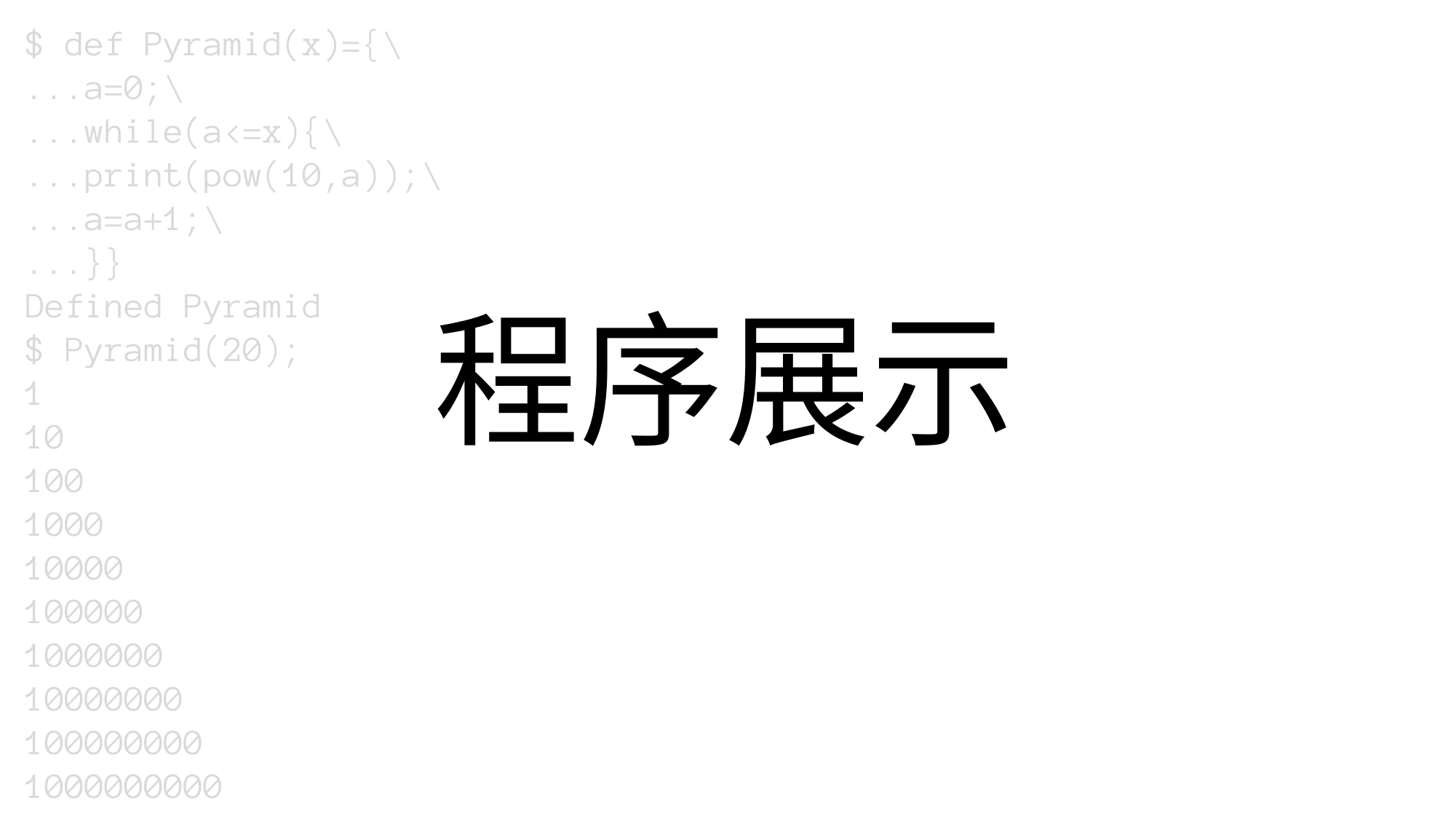

$ def Pyramid(x)={\
...a=0;\
...while(a<=x){\
...print(pow(10,a));\
...a=a+1;\
...}}
Defined Pyramid
$ Pyramid(20);
1
10
100
1000
10000
100000
1000000
10000000
100000000
1000000000
程序展示